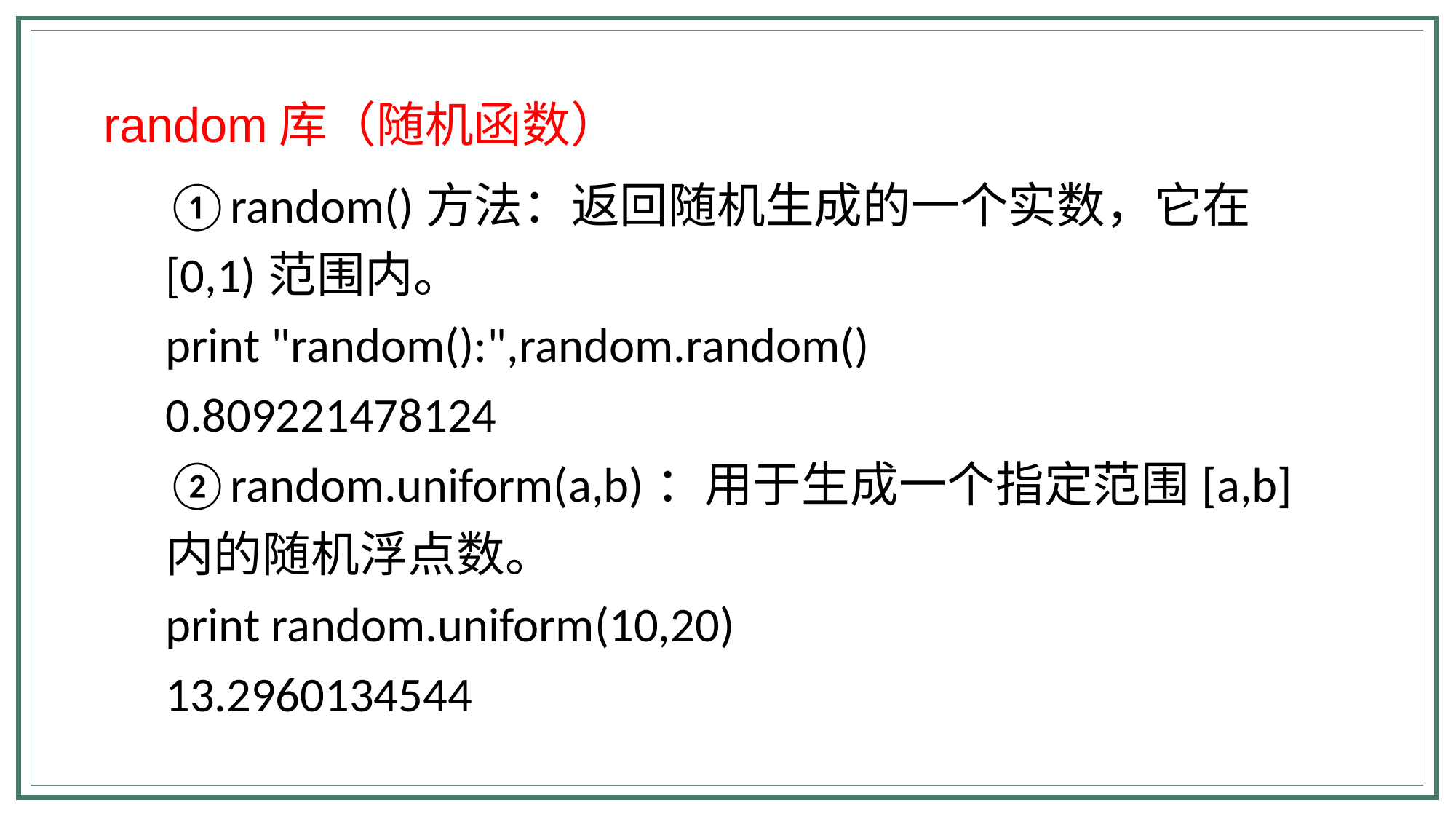

random库（随机函数）

①random()方法：返回随机生成的一个实数，它在[0,1)范围内。
print "random():",random.random()
0.809221478124
②random.uniform(a,b)：用于生成一个指定范围[a,b]内的随机浮点数。
print random.uniform(10,20)
13.2960134544